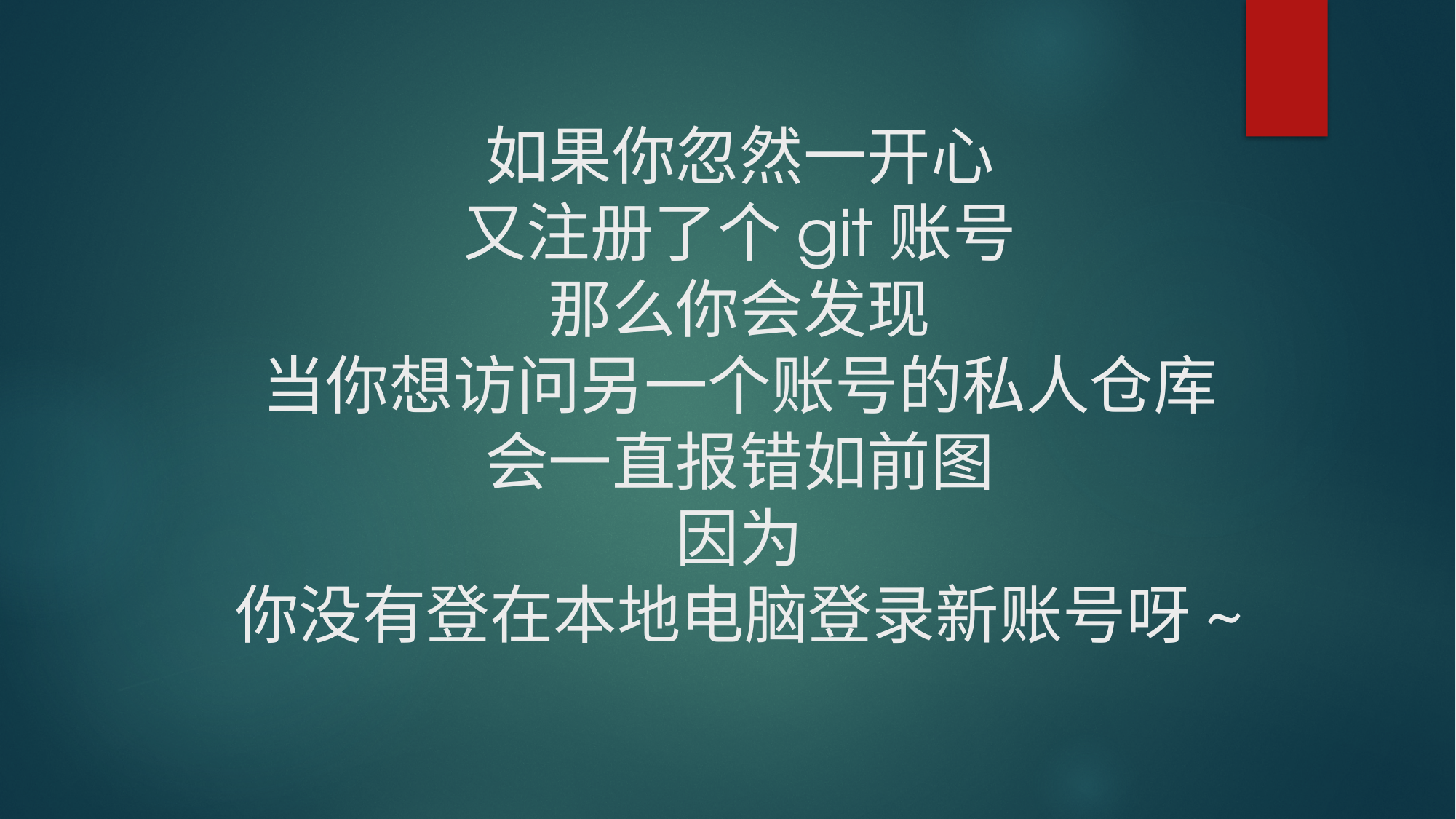

# 如果你忽然一开心 又注册了个git账号 那么你会发现 当你想访问另一个账号的私人仓库 会一直报错如前图 因为 你没有登在本地电脑登录新账号呀~